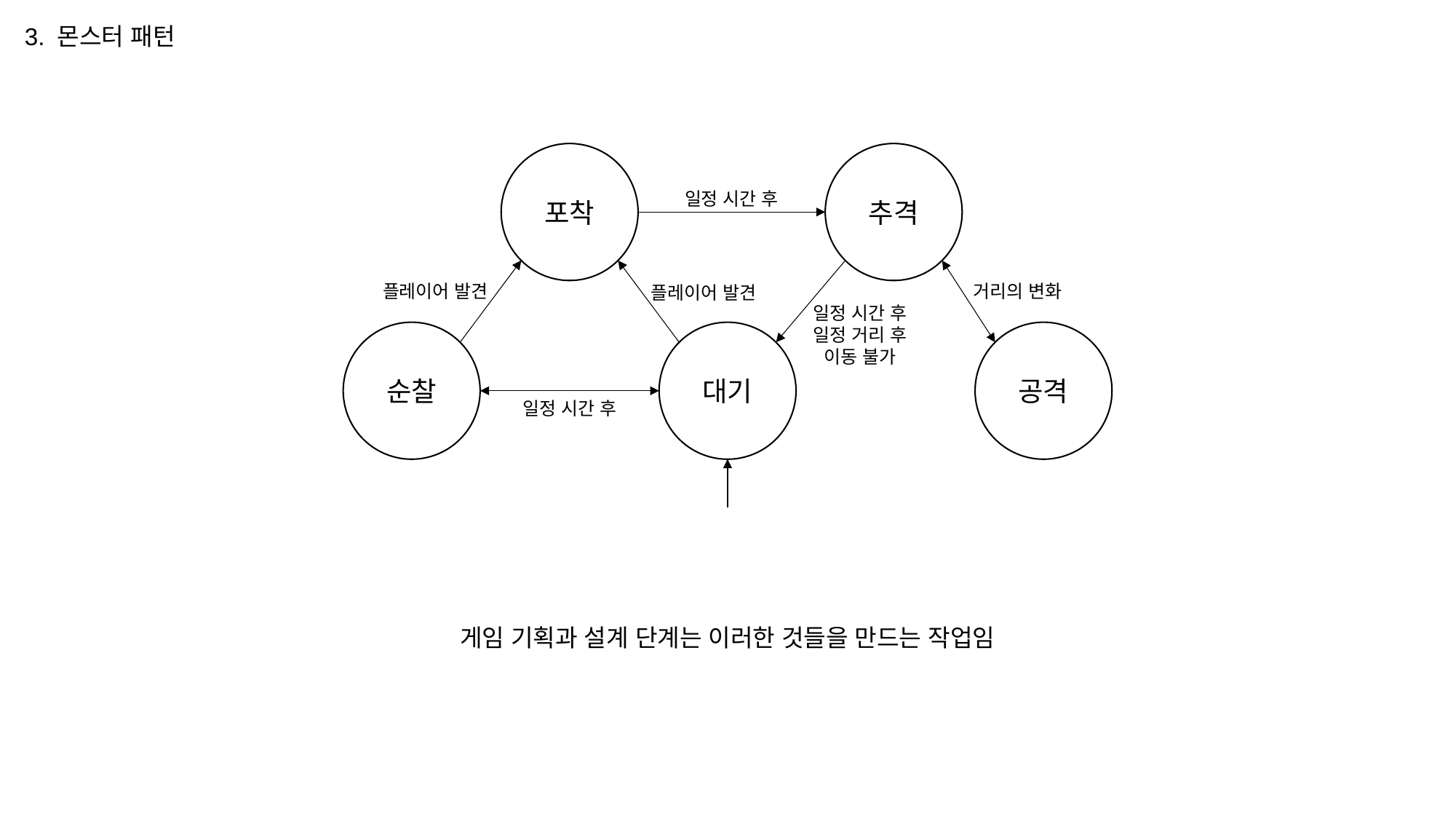

3. 몬스터 패턴
포착
추격
순찰
대기
공격
일정 시간 후
거리의 변화
플레이어 발견
플레이어 발견
일정 시간 후
일정 거리 후
이동 불가
일정 시간 후
게임 기획과 설계 단계는 이러한 것들을 만드는 작업임